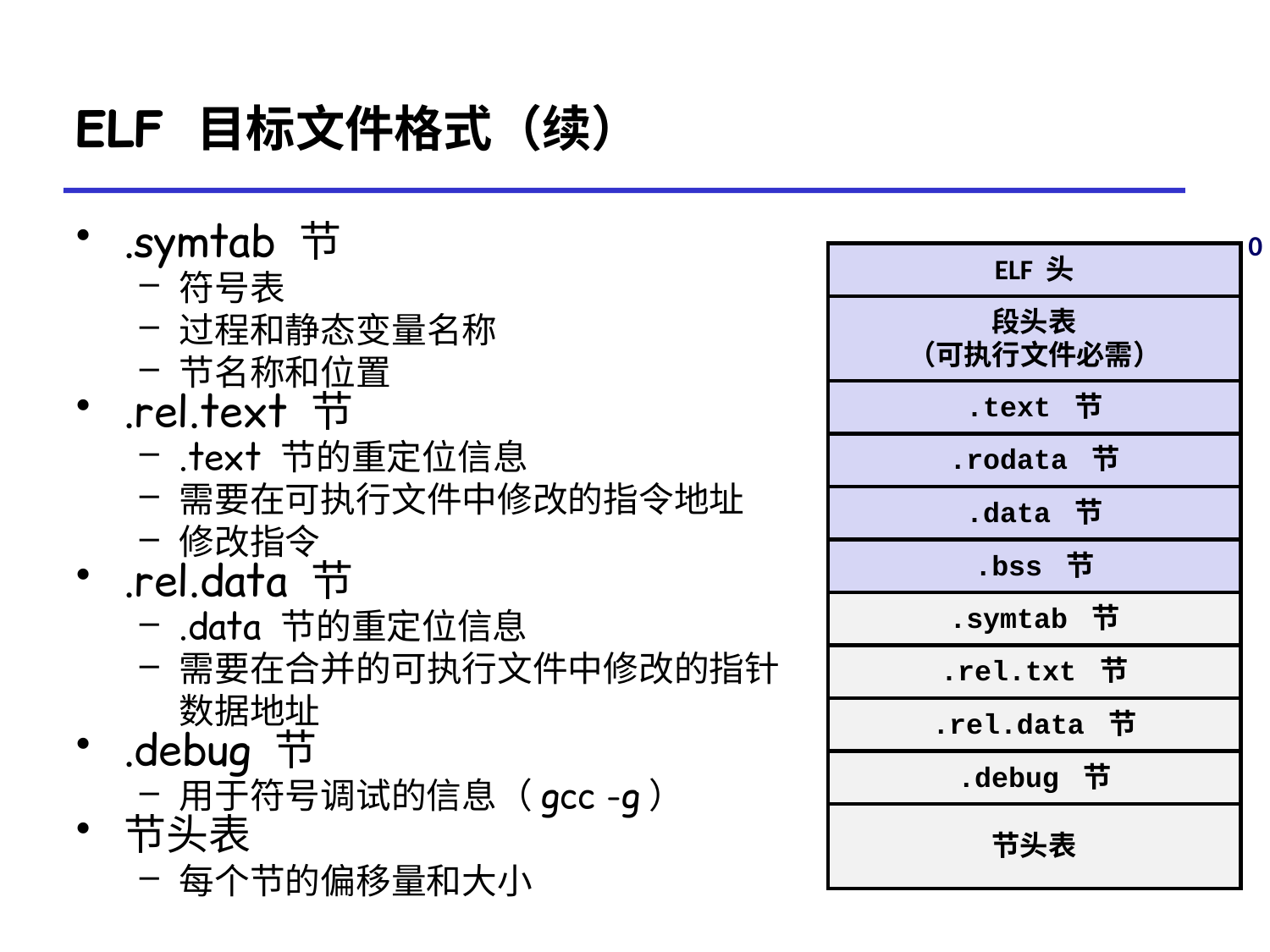

# ELF 目标文件格式（续）
.symtab 节
符号表
过程和静态变量名称
节名称和位置
.rel.text 节
.text 节的重定位信息
需要在可执行文件中修改的指令地址
修改指令
.rel.data 节
.data 节的重定位信息
需要在合并的可执行文件中修改的指针数据地址
.debug 节
用于符号调试的信息（gcc -g）
节头表
每个节的偏移量和大小
0
ELF 头
段头表
（可执行文件必需）
.text 节
.rodata 节
.data 节
.bss 节
.symtab 节
.rel.txt 节
.rel.data 节
.debug 节
节头表